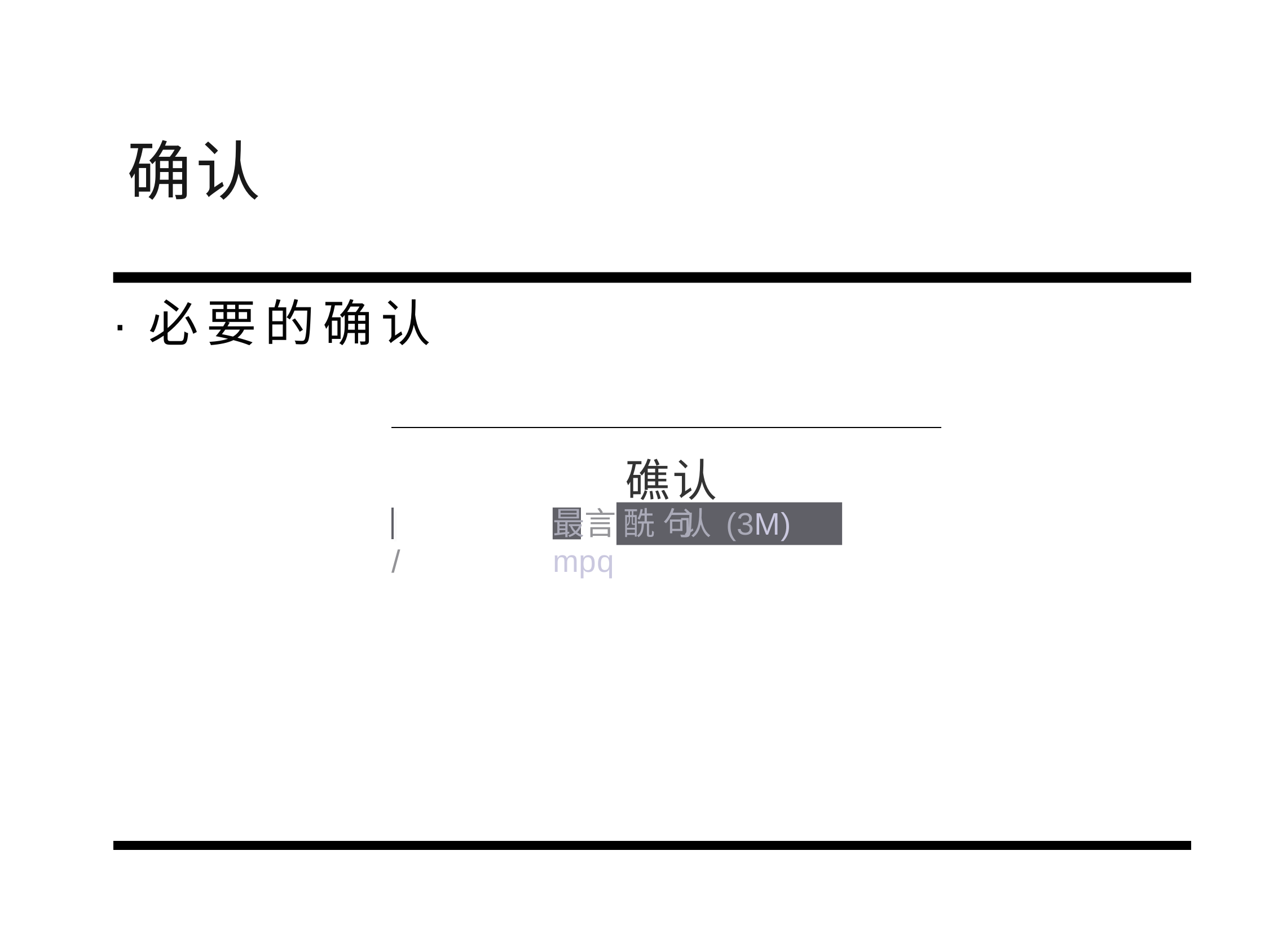

# 确认

·必要的确认

礁认

|/
最言 酰 句认 (3M) mpq